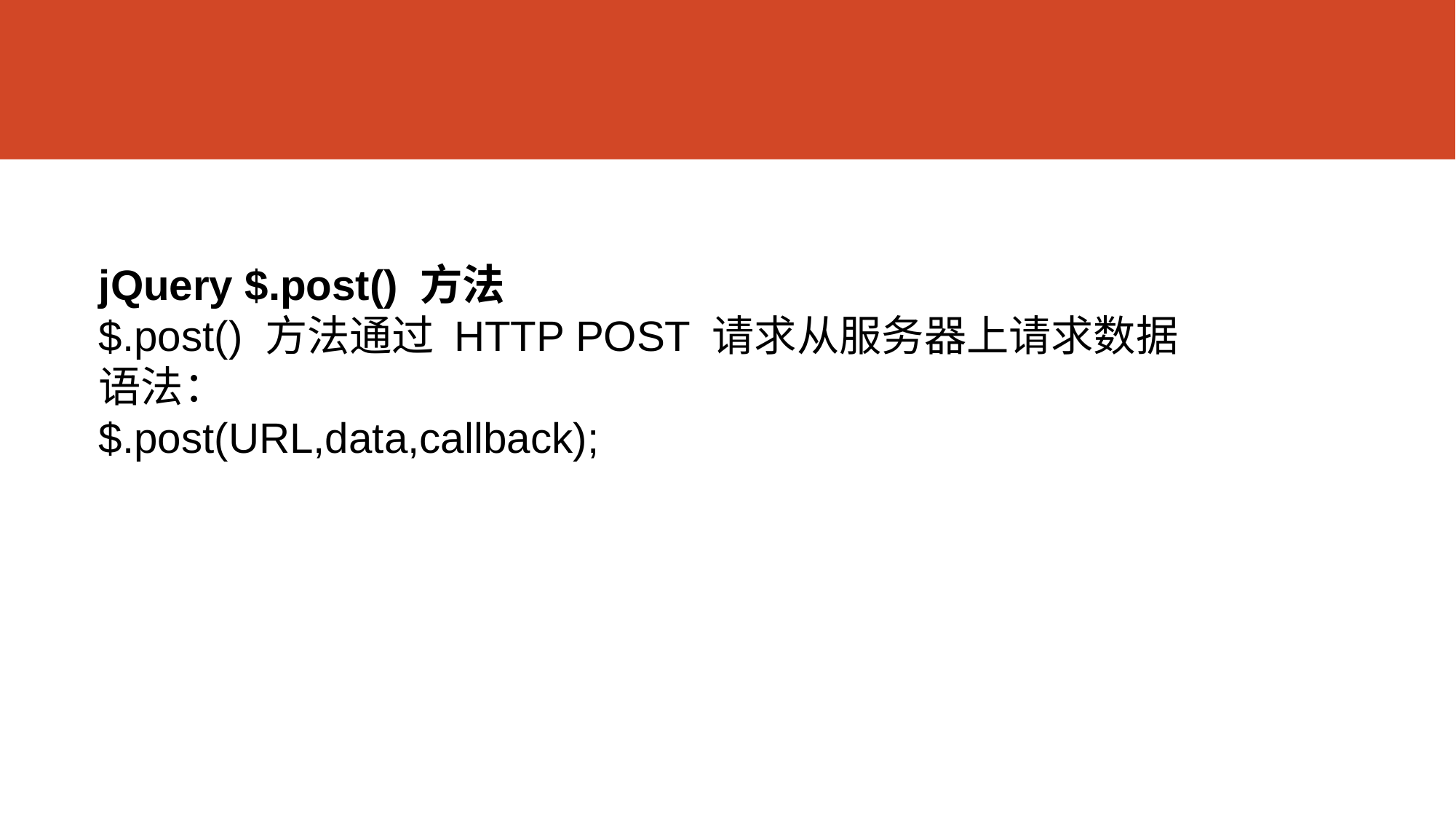

#
jQuery $.post() 方法
$.post() 方法通过 HTTP POST 请求从服务器上请求数据
语法：
$.post(URL,data,callback);